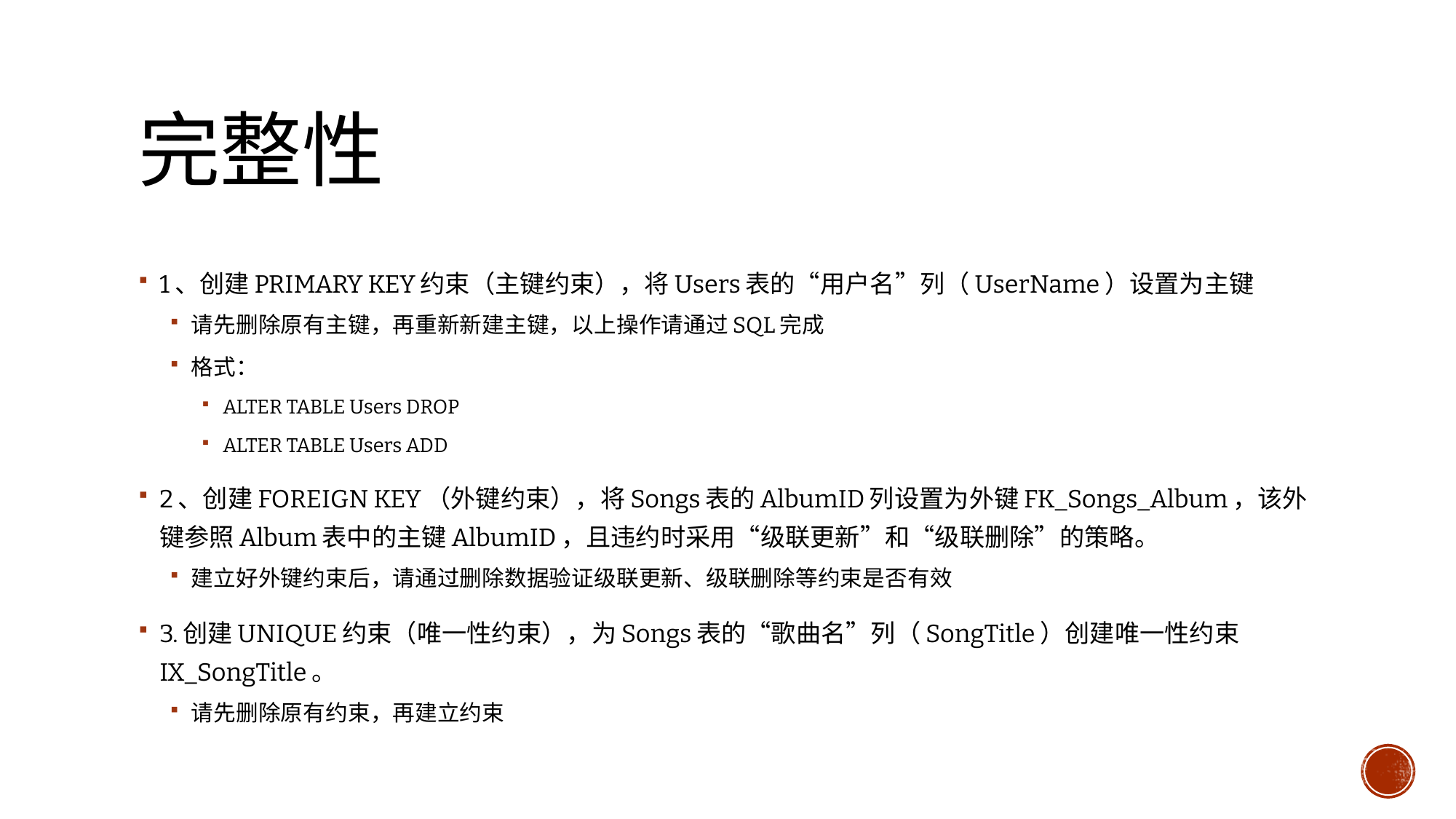

# 完整性
1、创建PRIMARY KEY约束（主键约束），将Users表的“用户名”列（UserName）设置为主键
请先删除原有主键，再重新新建主键，以上操作请通过SQL完成
格式：
ALTER TABLE Users DROP
ALTER TABLE Users ADD
2、创建FOREIGN KEY（外键约束），将Songs表的AlbumID列设置为外键FK_Songs_Album，该外键参照Album表中的主键AlbumID，且违约时采用“级联更新”和“级联删除”的策略。
建立好外键约束后，请通过删除数据验证级联更新、级联删除等约束是否有效
3.创建UNIQUE约束（唯一性约束），为Songs表的“歌曲名”列（SongTitle）创建唯一性约束IX_SongTitle。
请先删除原有约束，再建立约束